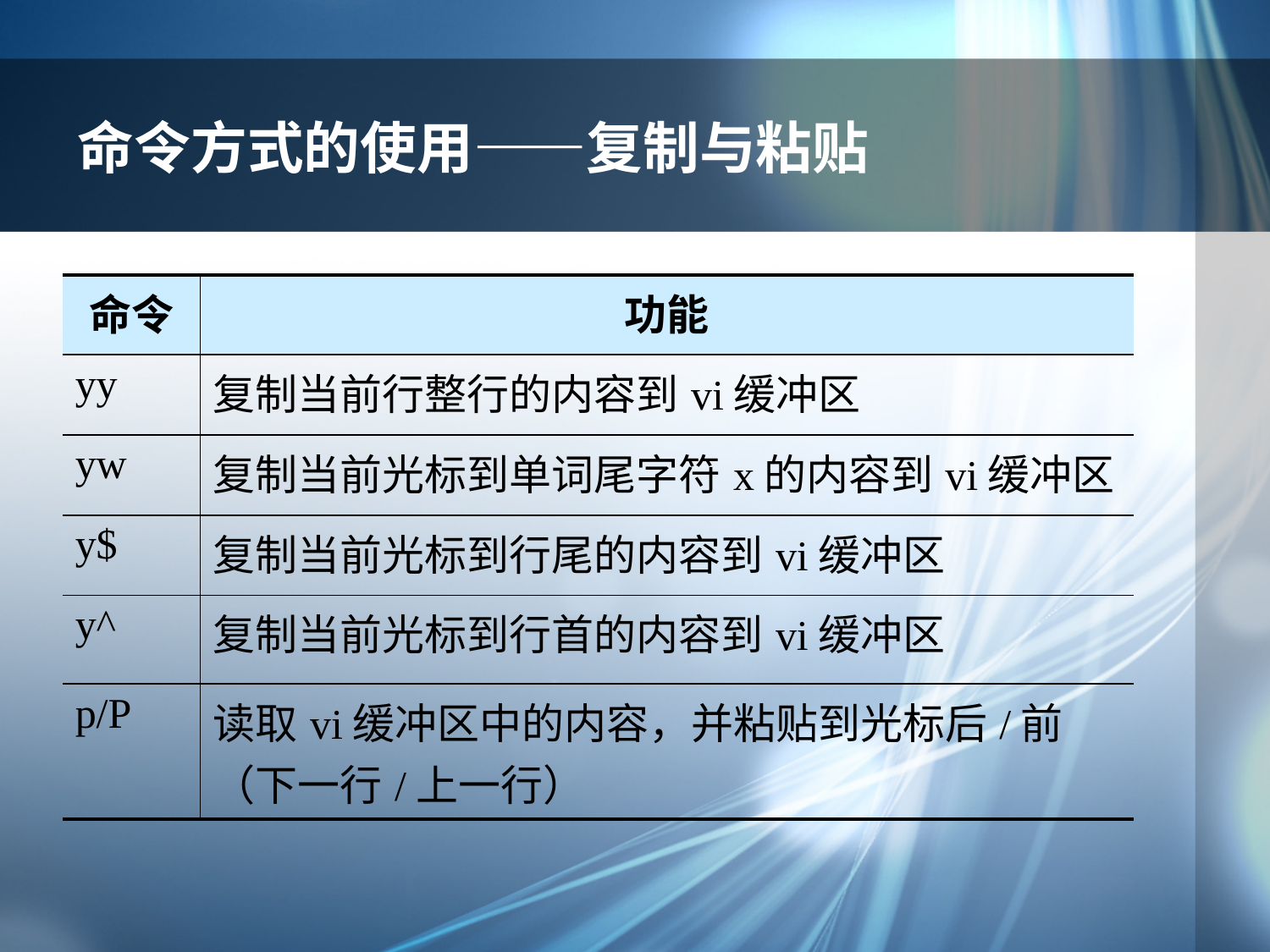

# 命令方式的使用——复制与粘贴
| 命令 | 功能 |
| --- | --- |
| yy | 复制当前行整行的内容到vi缓冲区 |
| yw | 复制当前光标到单词尾字符x的内容到vi缓冲区 |
| y$ | 复制当前光标到行尾的内容到vi缓冲区 |
| y^ | 复制当前光标到行首的内容到vi缓冲区 |
| p/P | 读取vi缓冲区中的内容，并粘贴到光标后/前（下一行/上一行） |
15